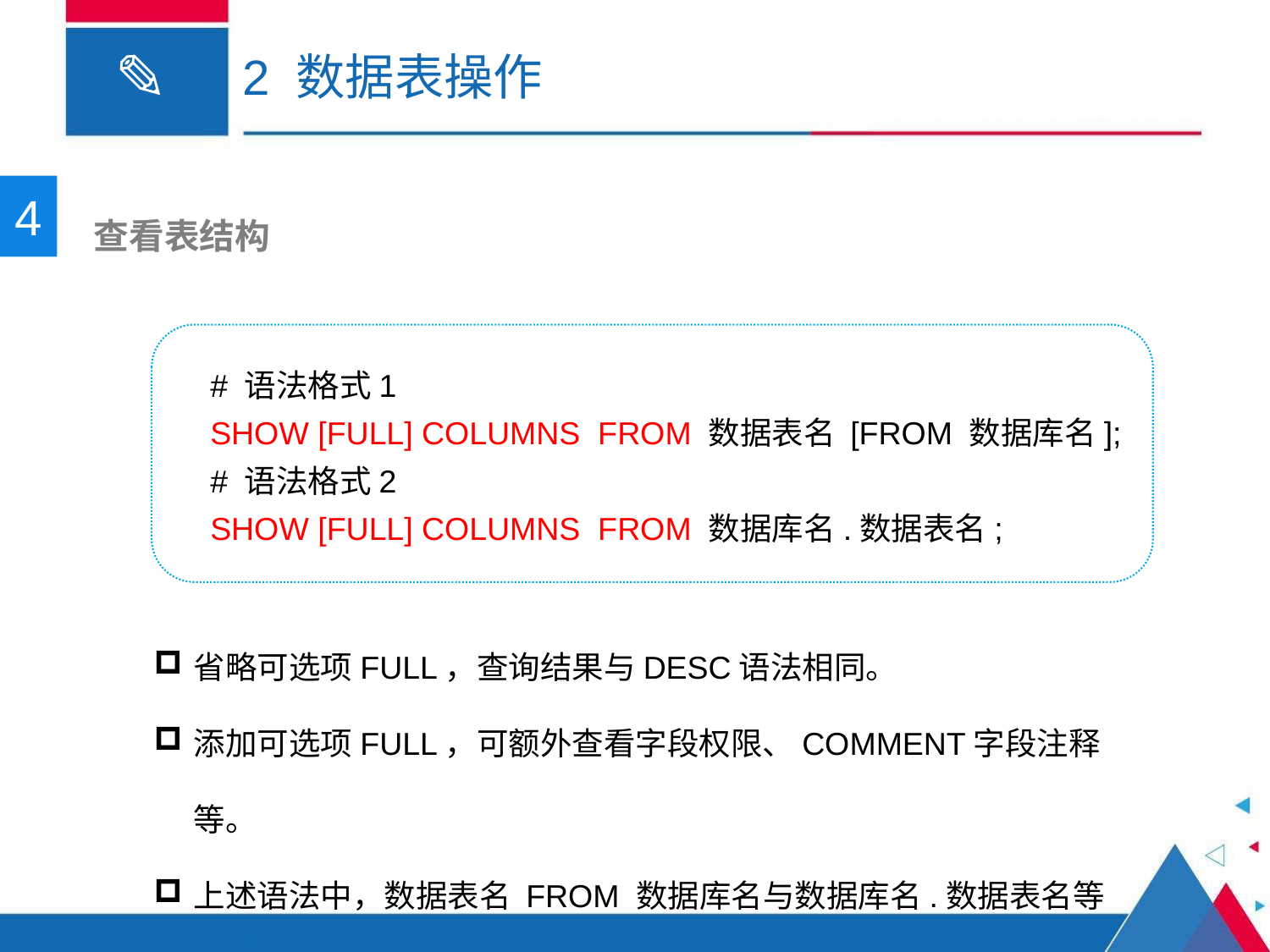

# 2 数据表操作

4
  查看表结构

# 语法格式1
SHOW [FULL] COLUMNS  FROM 数据表名 [FROM 数据库名];
# 语法格式2
SHOW [FULL] COLUMNS  FROM 数据库名.数据表名;
省略可选项FULL，查询结果与DESC语法相同。
添加可选项FULL，可额外查看字段权限、COMMENT字段注释等。
上述语法中，数据表名 FROM 数据库名与数据库名.数据表名等价。